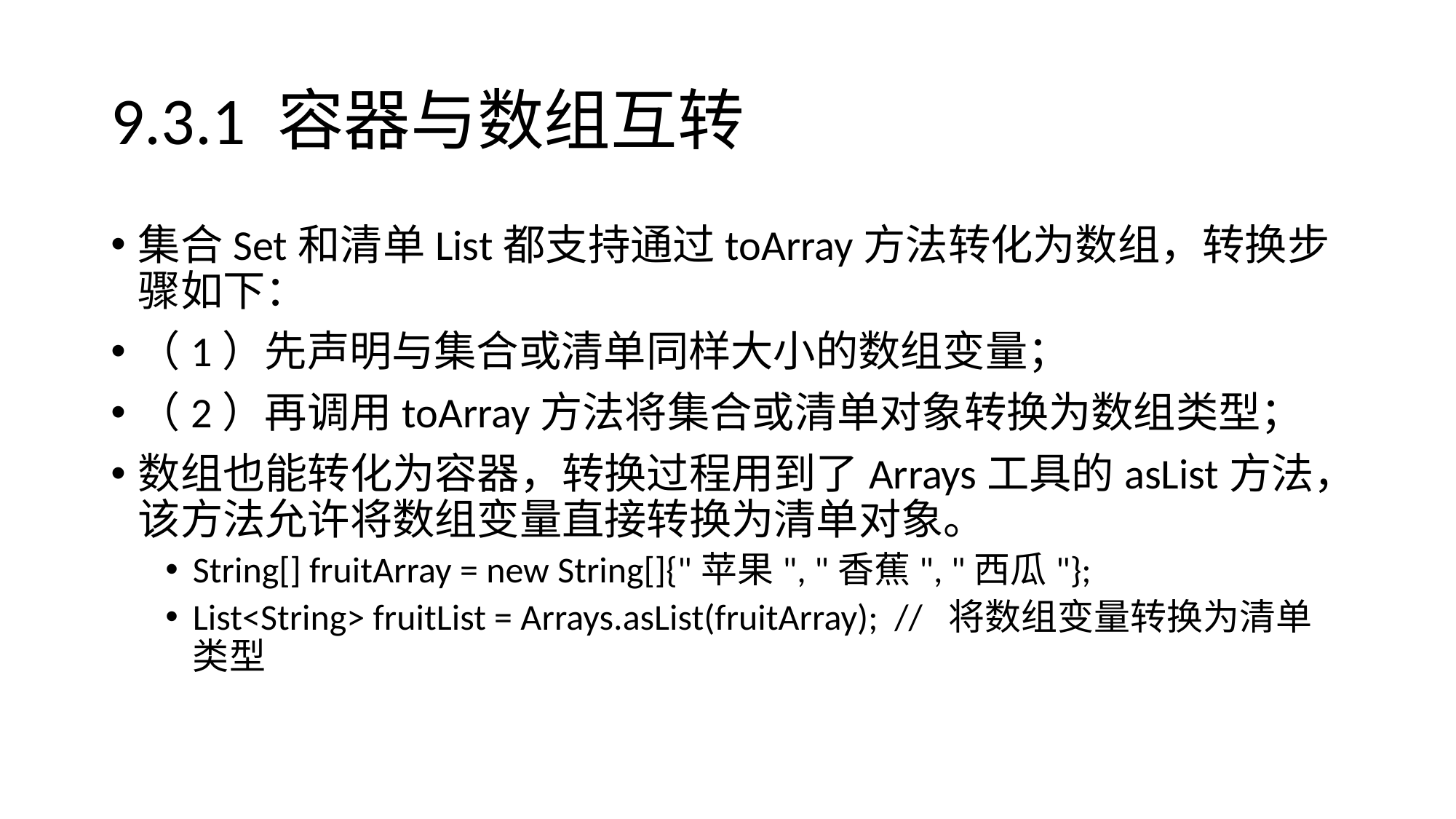

# 9.3.1 容器与数组互转
集合Set和清单List都支持通过toArray方法转化为数组，转换步骤如下：
（1）先声明与集合或清单同样大小的数组变量；
（2）再调用toArray方法将集合或清单对象转换为数组类型；
数组也能转化为容器，转换过程用到了Arrays工具的asList方法，该方法允许将数组变量直接转换为清单对象。
String[] fruitArray = new String[]{"苹果", "香蕉", "西瓜"};
List<String> fruitList = Arrays.asList(fruitArray);  //  将数组变量转换为清单类型